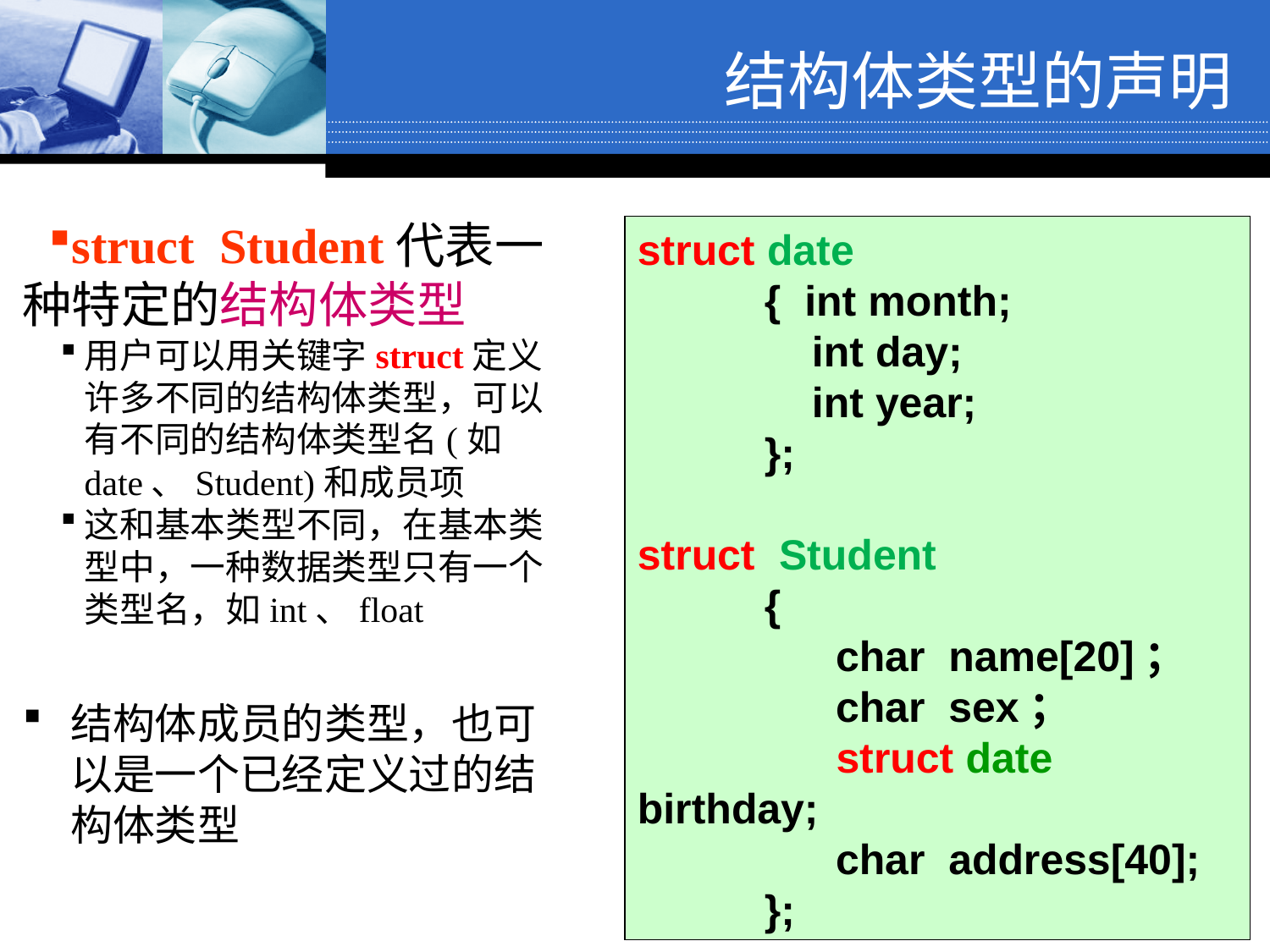

结构体类型的声明
struct  Student代表一种特定的结构体类型
用户可以用关键字struct定义许多不同的结构体类型，可以有不同的结构体类型名(如date、Student)和成员项
这和基本类型不同，在基本类型中，一种数据类型只有一个类型名，如int、float

结构体成员的类型，也可以是一个已经定义过的结构体类型
struct date
	{  int month;
	    int day;
	    int year;
	};

struct  Student
	{
	      char  name[20]；
	      char  sex；
	　  struct date birthday;
	      char  address[40];
	};